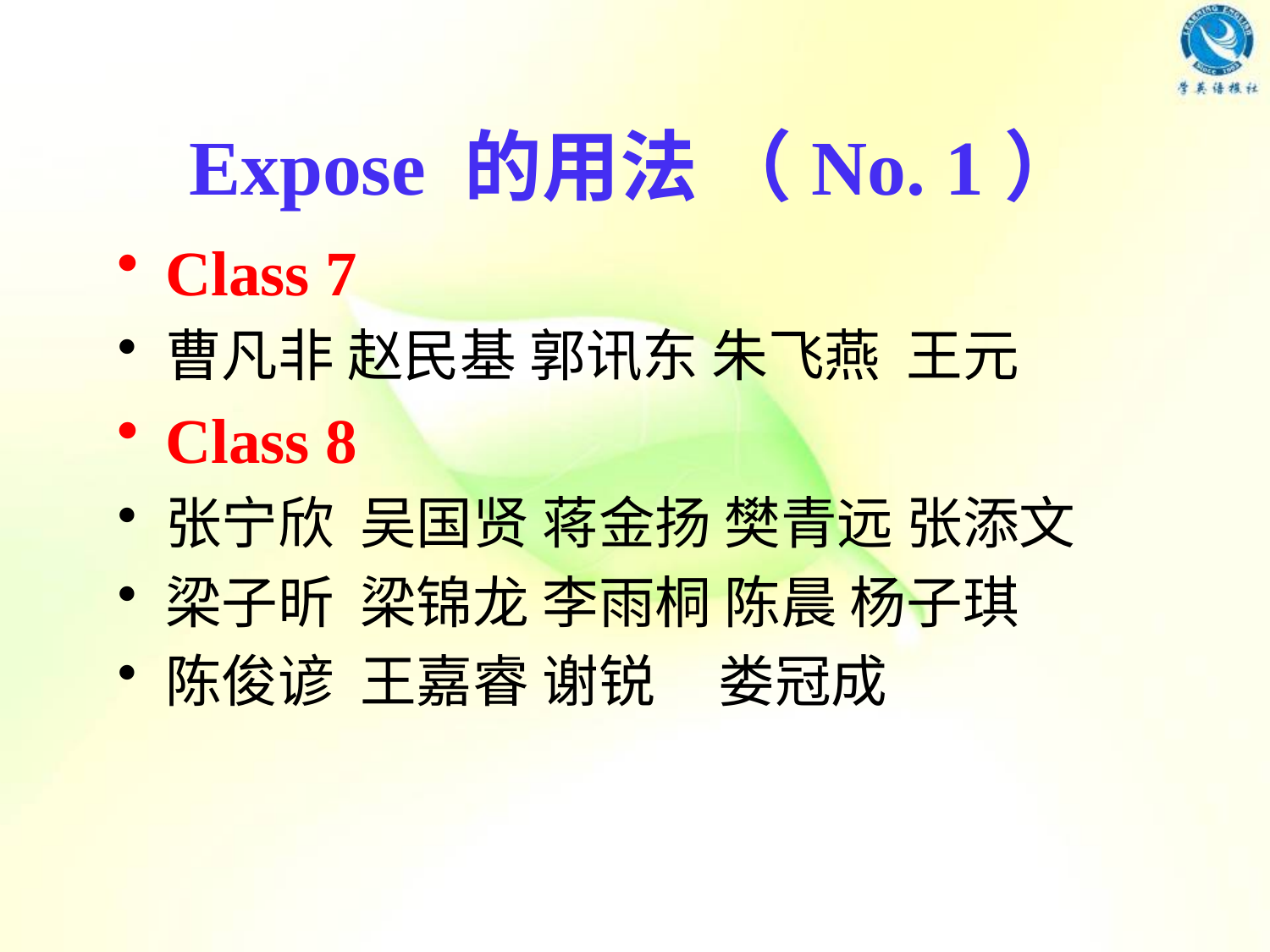

# Expose 的用法 （No. 1）
Class 7
曹凡非 赵民基 郭讯东 朱飞燕  王元
Class 8
张宁欣  吴国贤 蒋金扬 樊青远 张添文
梁子昕  梁锦龙 李雨桐 陈晨 杨子琪
陈俊谚  王嘉睿 谢锐     娄冠成